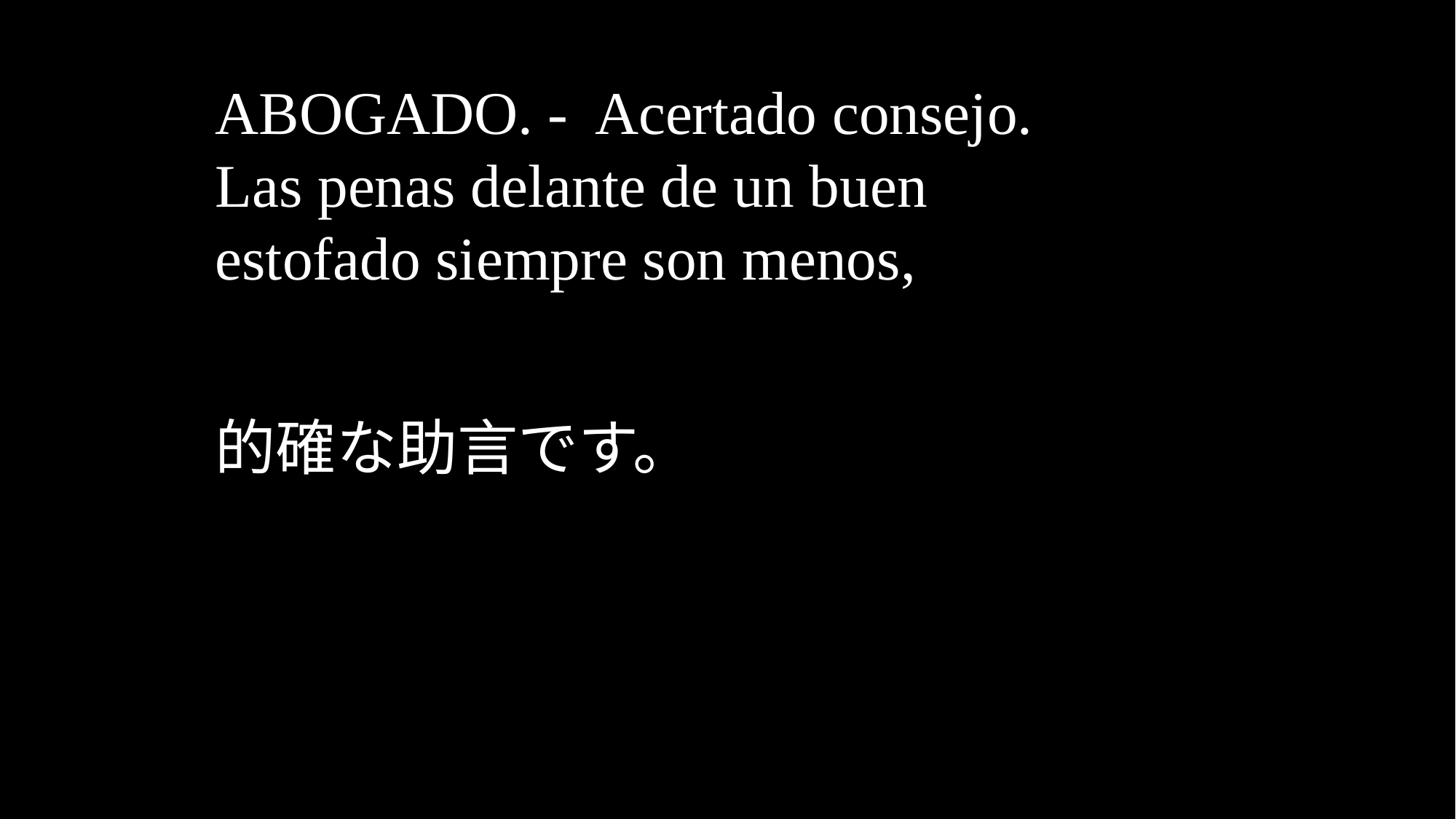

ABOGADO. -  Acertado consejo. Las penas delante de un buen estofado siempre son menos,

的確な助言です。